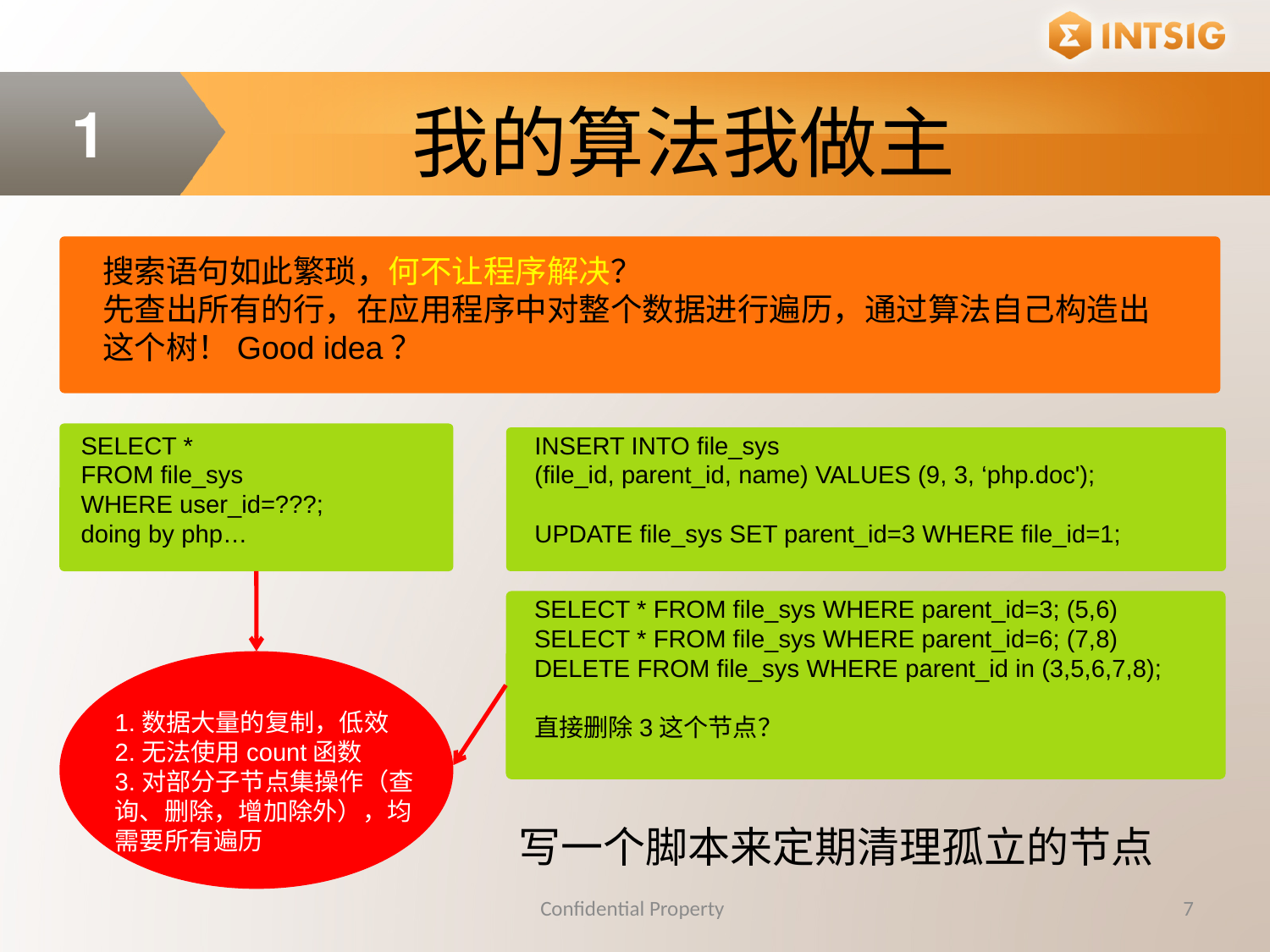

我的算法我做主
1

搜索语句如此繁琐，何不让程序解决？
先查出所有的行，在应用程序中对整个数据进行遍历，通过算法自己构造出这个树！Good idea？

SELECT *
FROM file_sys
WHERE user_id=???;
doing by php…
INSERT INTO file_sys
(file_id, parent_id, name) VALUES (9, 3, ‘php.doc');

UPDATE file_sys SET parent_id=3 WHERE file_id=1;

SELECT * FROM file_sys WHERE parent_id=3; (5,6)
SELECT * FROM file_sys WHERE parent_id=6; (7,8)
DELETE FROM file_sys WHERE parent_id in (3,5,6,7,8);

直接删除3这个节点？

1.数据大量的复制，低效
2.无法使用count函数
3.对部分子节点集操作（查询、删除，增加除外），均需要所有遍历
写一个脚本来定期清理孤立的节点
Confidential Property
7